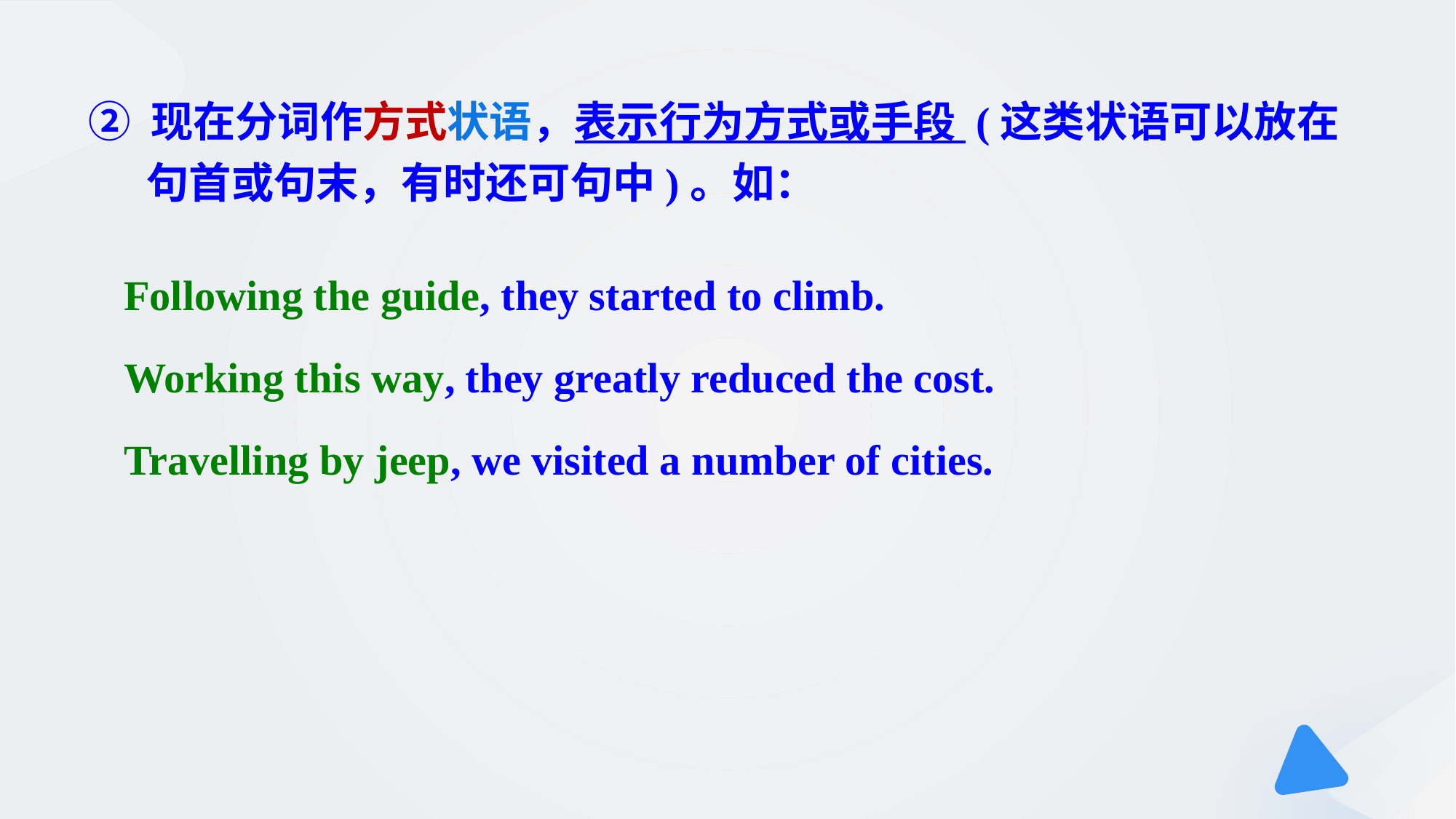

② 现在分词作方式状语，表示行为方式或手段 (这类状语可以放在
     句首或句末，有时还可句中)。如：
Following the guide, they started to climb.
Working this way, they greatly reduced the cost.
Travelling by jeep, we visited a number of cities.